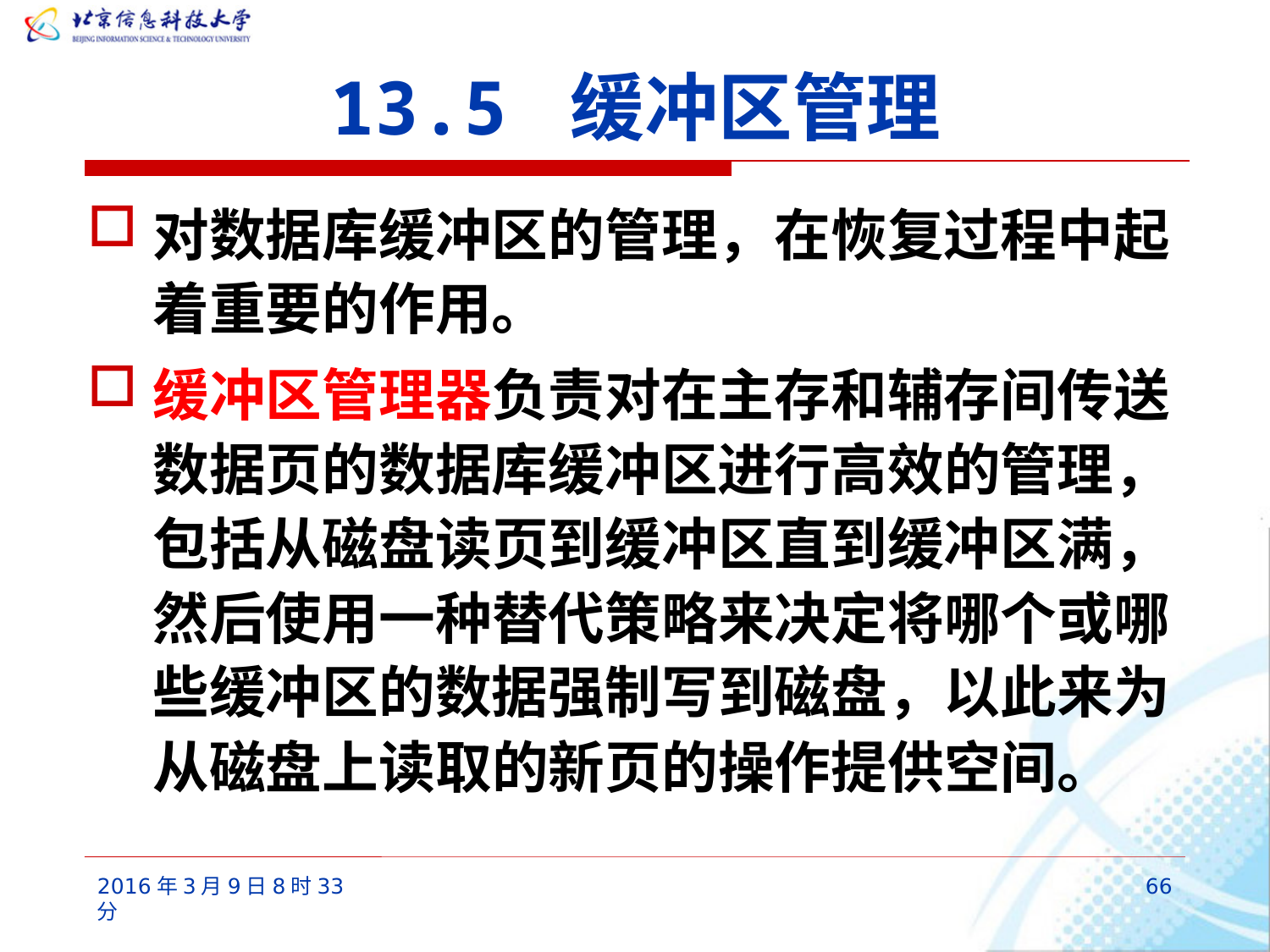

# 13.5 缓冲区管理
对数据库缓冲区的管理，在恢复过程中起着重要的作用。
缓冲区管理器负责对在主存和辅存间传送数据页的数据库缓冲区进行高效的管理，包括从磁盘读页到缓冲区直到缓冲区满，然后使用一种替代策略来决定将哪个或哪些缓冲区的数据强制写到磁盘，以此来为从磁盘上读取的新页的操作提供空间。
2016年3月9日8时33分
66